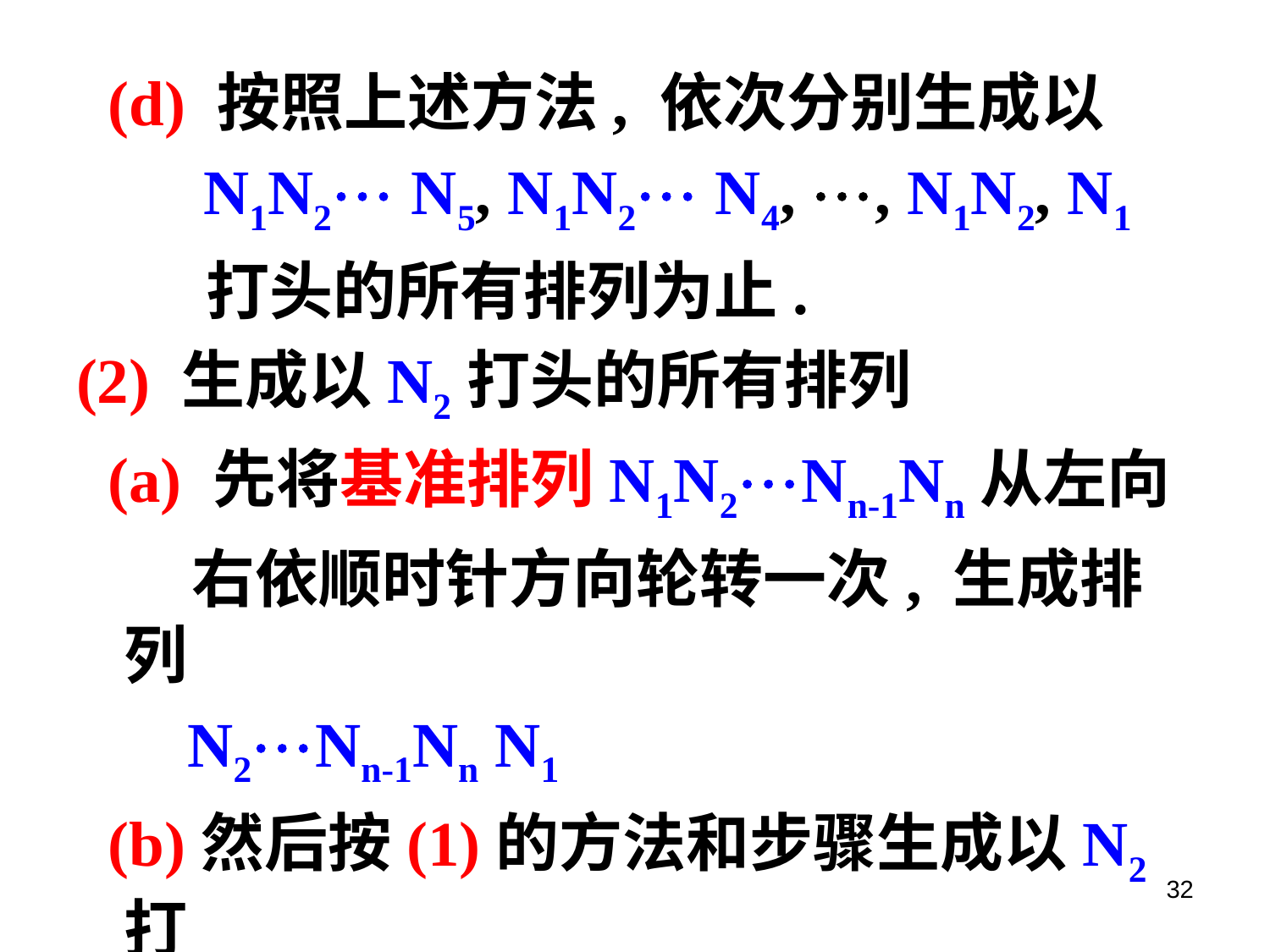

(d) 按照上述方法, 依次分别生成以
        N1N2… N5, N1N2… N4, …, N1N2, N1
        打头的所有排列为止.
(2) 生成以N2打头的所有排列
  (a) 先将基准排列N1N2…Nn-1Nn从左向
       右依顺时针方向轮转一次, 生成排列
       N2…Nn-1Nn N1
  (b)然后按(1)的方法和步骤生成以N2打
      头的所有排列.
32